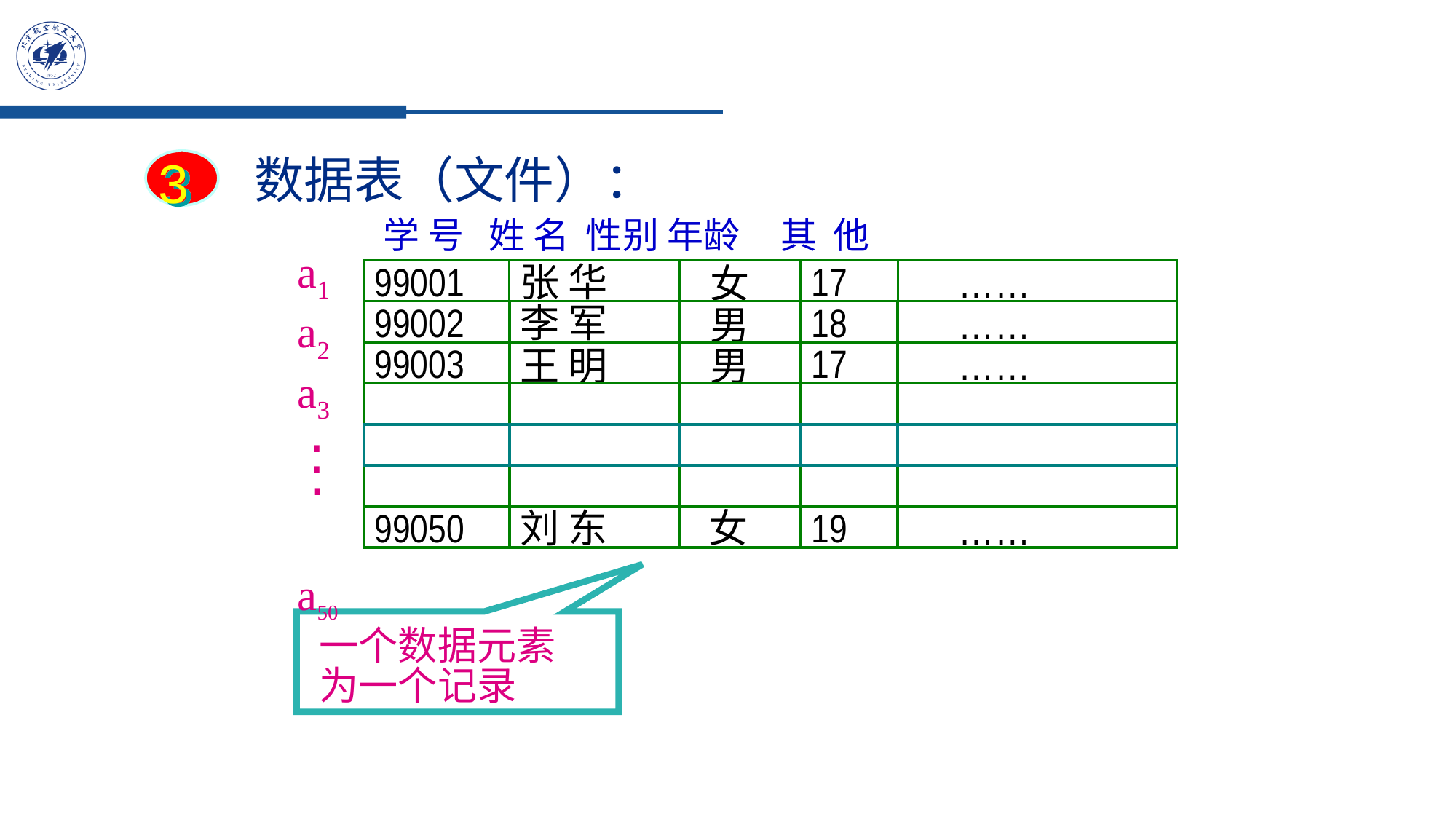

数据表（文件）：
3

学 号   姓 名  性别 年龄     其  他
99001
张 华
 女
17
     ……
99002
李 军
 男
18
     ……
99003
王 明
 男
17
     ……
  …
  …
 …
 …
     ……
  …
  …
 …
 …
     ……
  …
  …
 …
 …
     ……
99050
刘 东
 女
19
     ……
a1
a2
a3

a50
.
.
.

一个数据元素
为一个记录